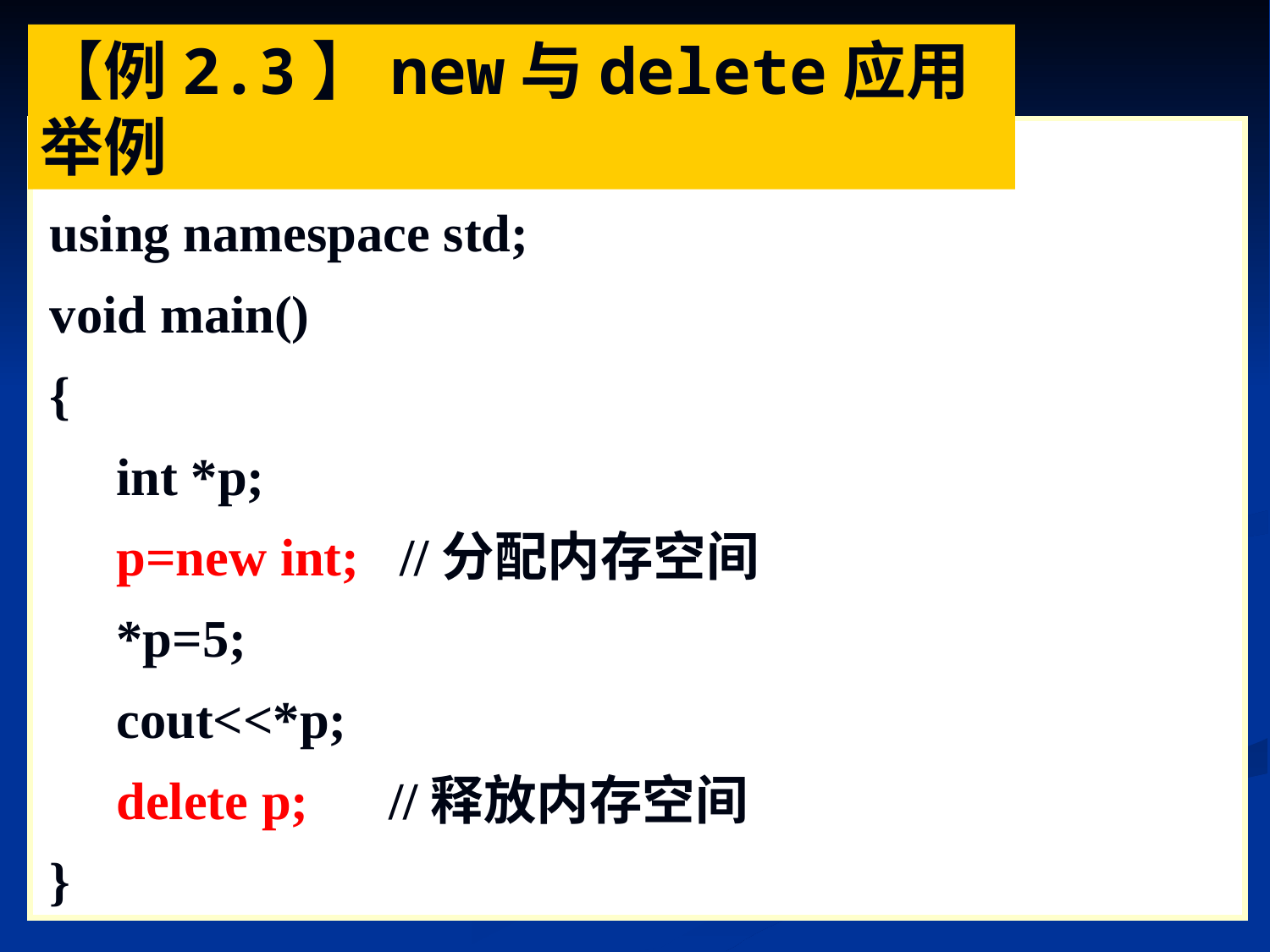

【例2.3】new与delete应用举例
#include <iostream>
using namespace std;
void main()
{
     int *p;
     p=new int;   //分配内存空间
     *p=5;
     cout<<*p;
     delete p;      //释放内存空间
}